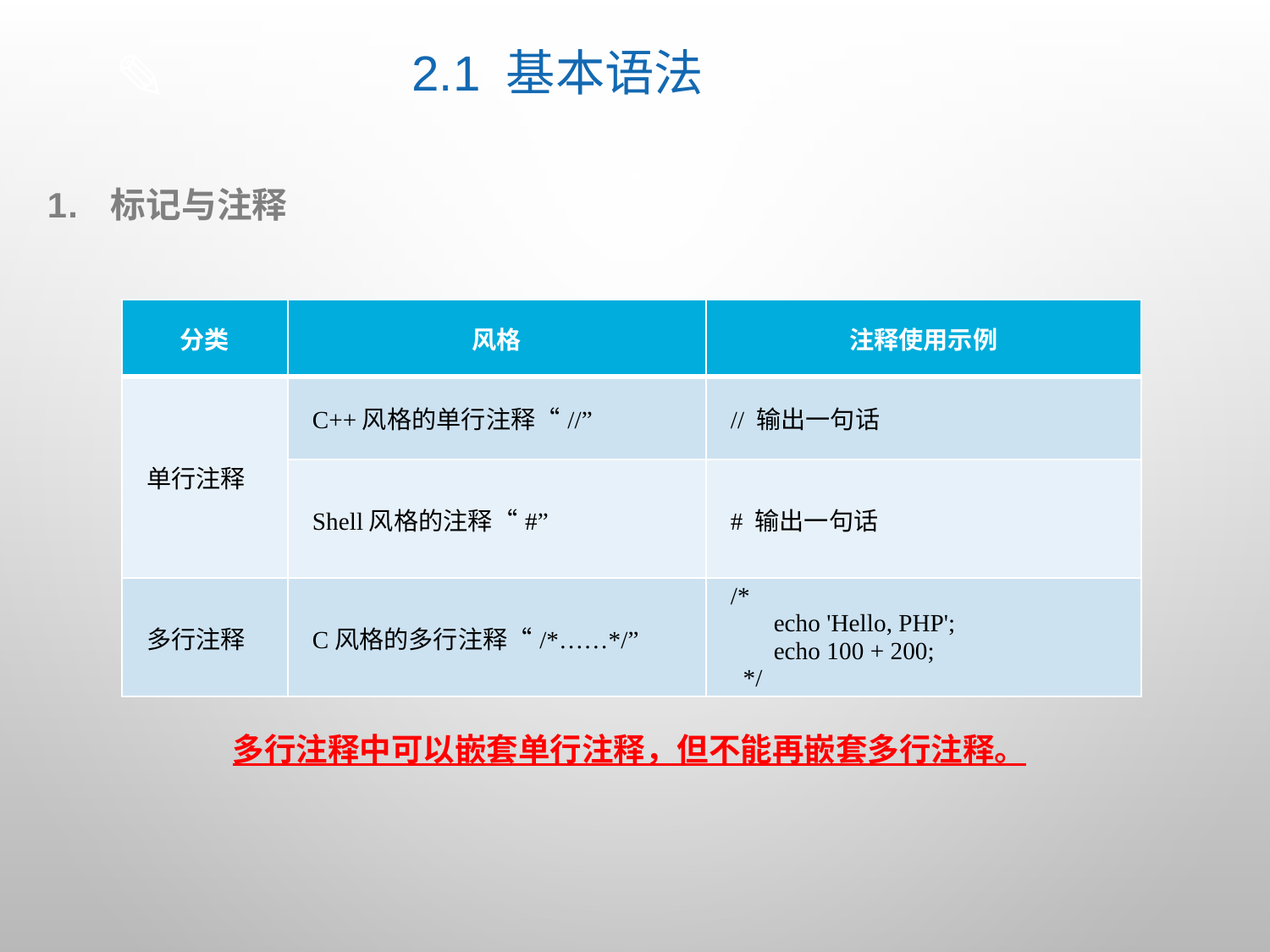

# 2.1 基本语法
标记与注释
| 分类 | 风格 | 注释使用示例 |
| --- | --- | --- |
| 单行注释 | C++风格的单行注释“//” | // 输出一句话 |
|  | Shell风格的注释“#” | # 输出一句话 |
| 多行注释 | C风格的多行注释“/\*……\*/” | /\* echo 'Hello, PHP'; echo 100 + 200; \*/ |
多行注释中可以嵌套单行注释，但不能再嵌套多行注释。